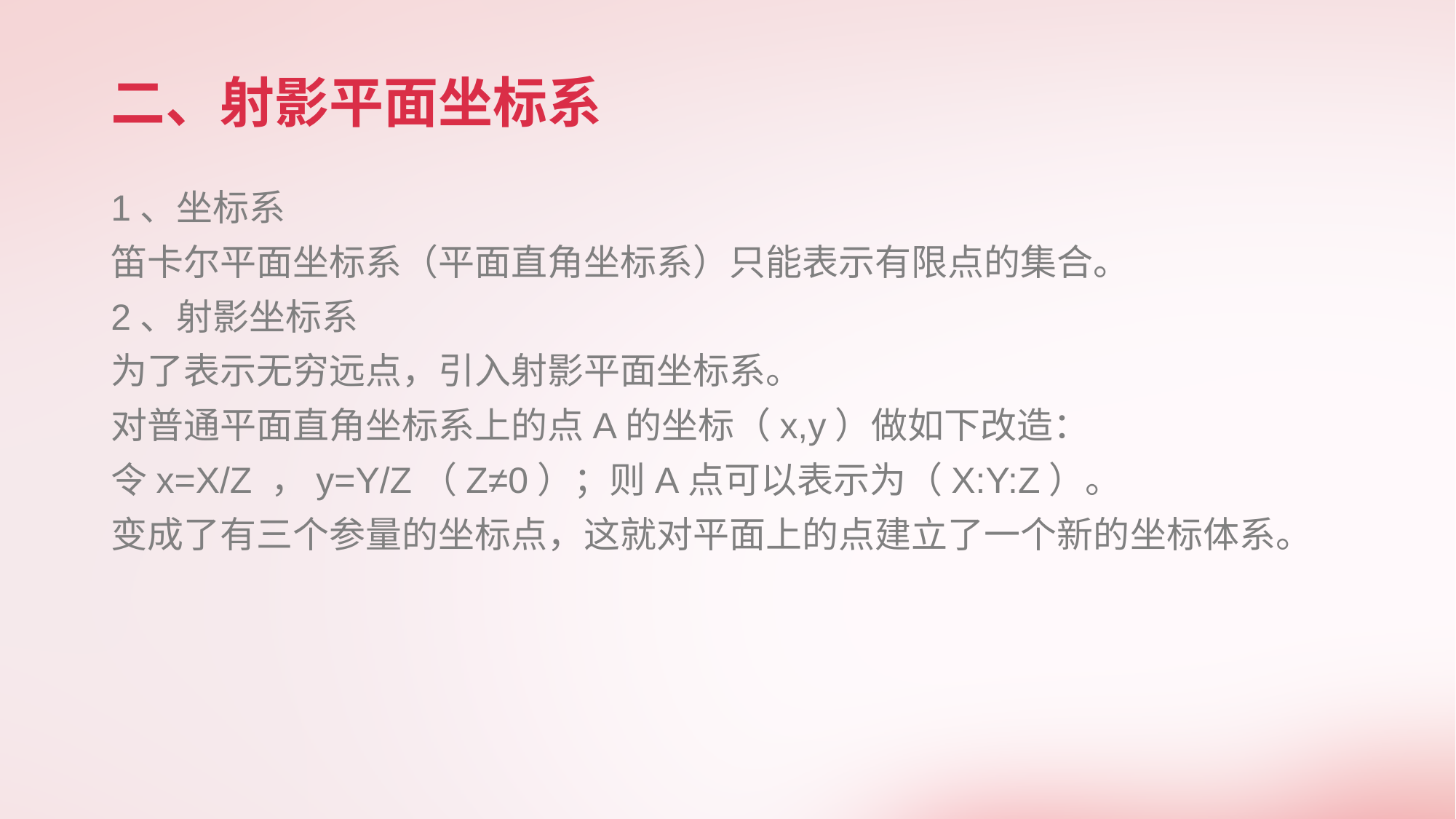

# 二、射影平面坐标系
1、坐标系
笛卡尔平面坐标系（平面直角坐标系）只能表示有限点的集合。
2、射影坐标系
为了表示无穷远点，引入射影平面坐标系。
对普通平面直角坐标系上的点A的坐标（x,y）做如下改造：
令x=X/Z ，y=Y/Z（Z≠0）；则A点可以表示为（X:Y:Z）。
变成了有三个参量的坐标点，这就对平面上的点建立了一个新的坐标体系。